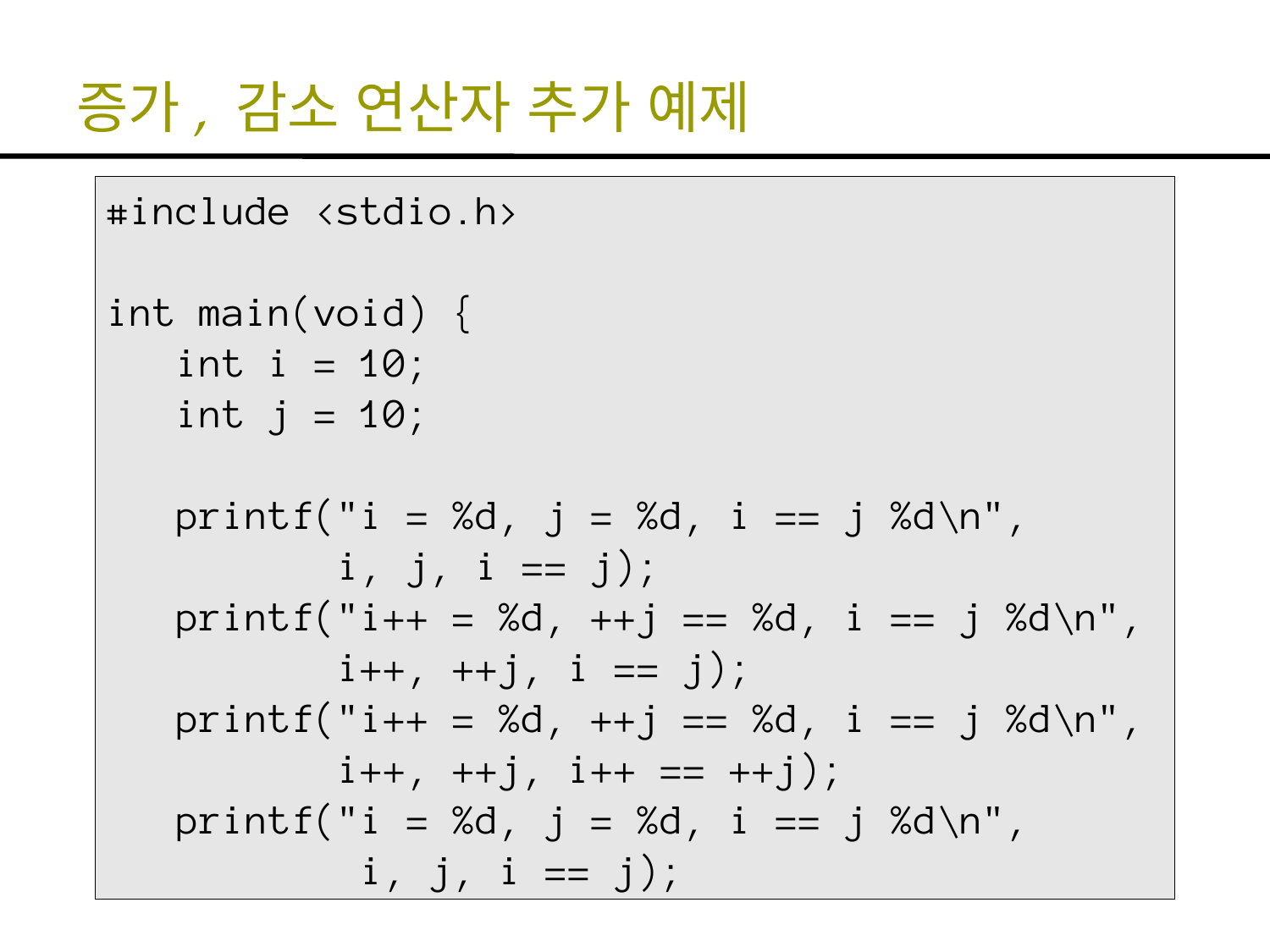

# 증가, 감소 연산자 추가 예제

#include <stdio.h>

int main(void) {
   int i = 10;
   int j = 10;

   printf("i = %d, j = %d, i == j %d\n",
          i, j, i == j);
   printf("i++ = %d, ++j == %d, i == j %d\n",
          i++, ++j, i == j);
   printf("i++ = %d, ++j == %d, i == j %d\n",
          i++, ++j, i++ == ++j);
   printf("i = %d, j = %d, i == j %d\n",
           i, j, i == j);